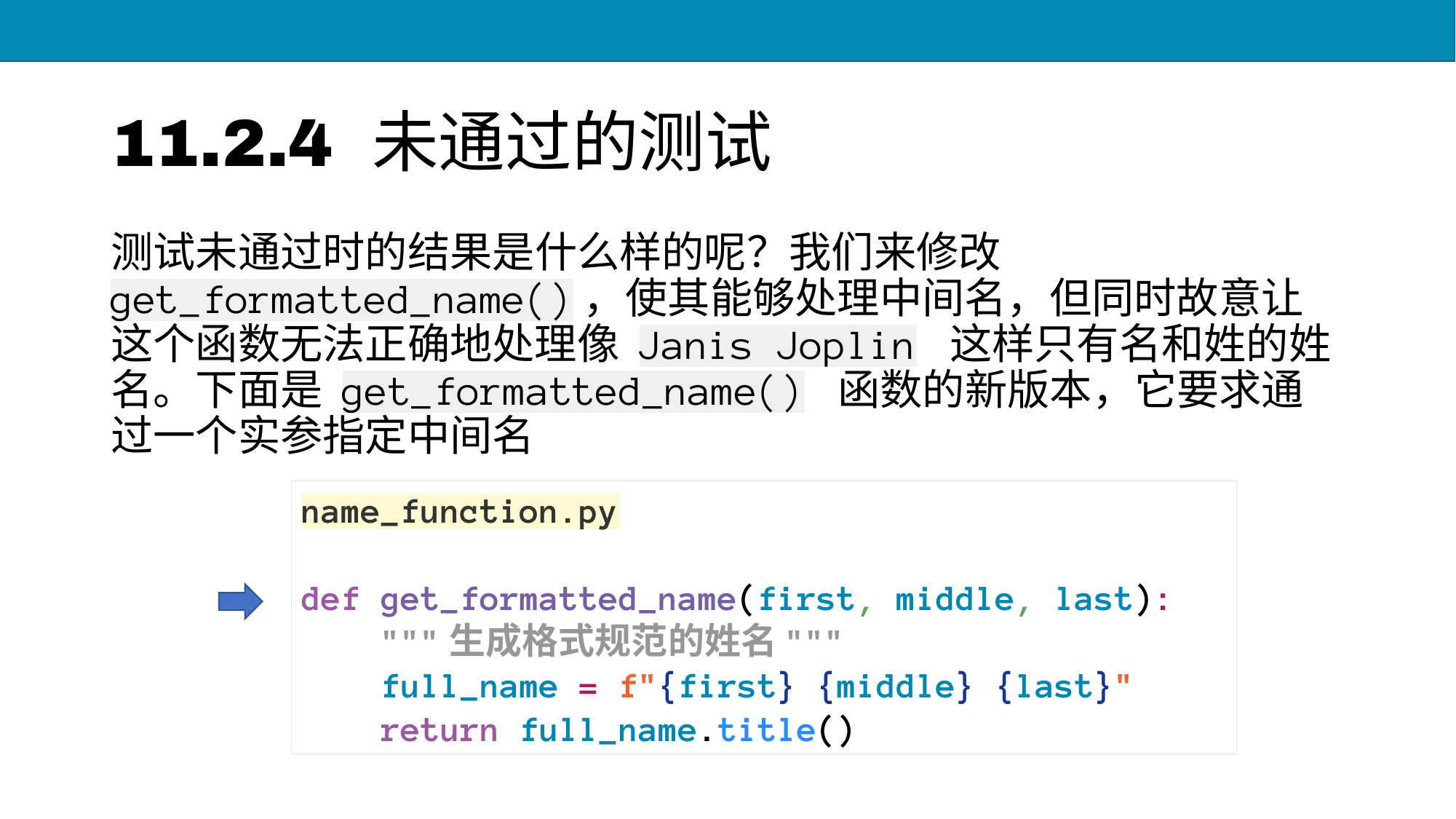

# 11.2.4 未通过的测试
测试未通过时的结果是什么样的呢？我们来修改 get_formatted_name()，使其能够处理中间名，但同时故意让这个函数无法正确地处理像 Janis Joplin 这样只有名和姓的姓名。下面是 get_formatted_name() 函数的新版本，它要求通过一个实参指定中间名

name_function.py

def get_formatted_name(first, middle, last):
    """生成格式规范的姓名"""
    full_name = f"{first} {middle} {last}"
    return full_name.title()